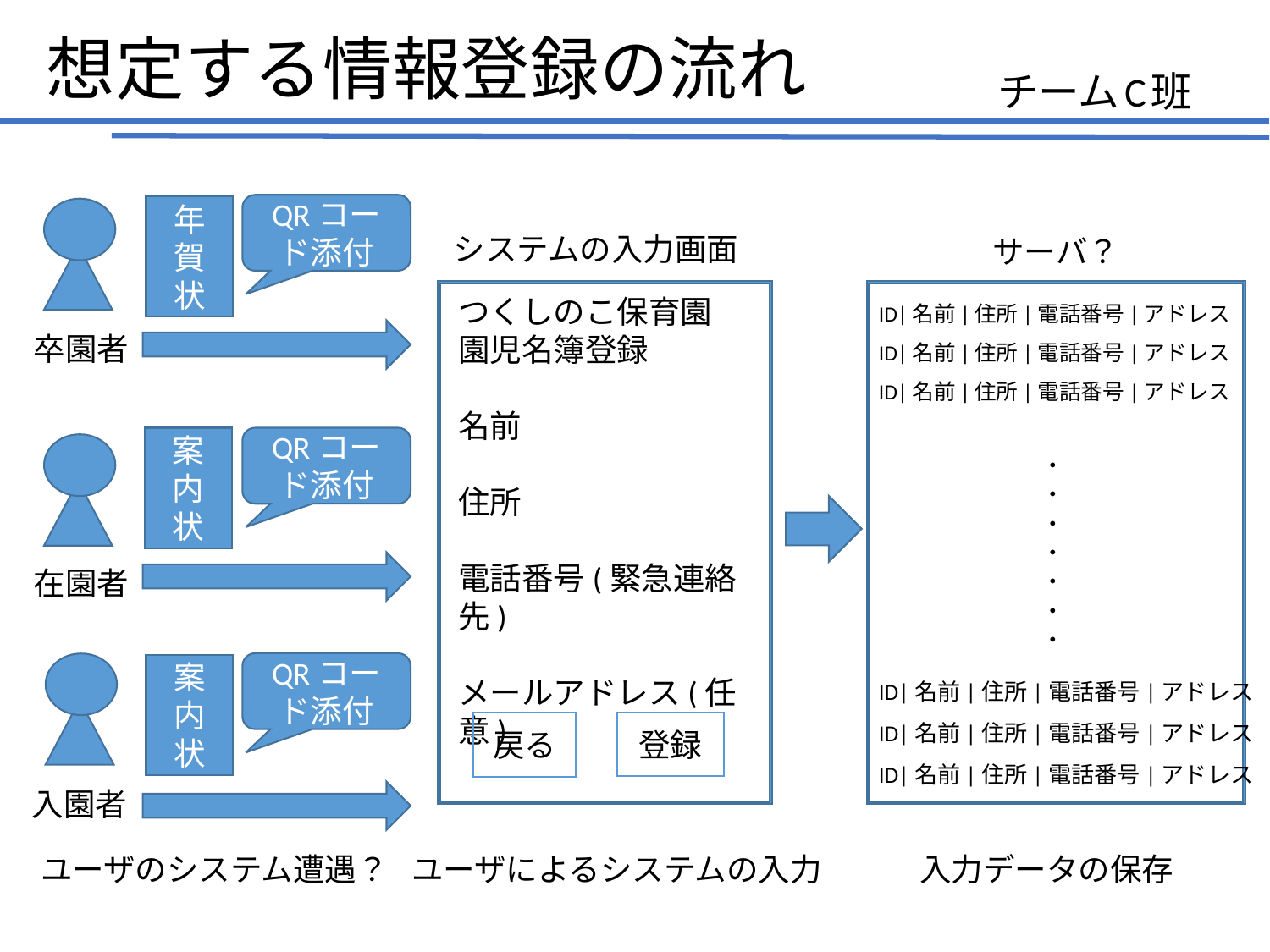

# 想定する情報登録の流れ
チームC班
QRコード添付
年賀状

システムの入力画面
サーバ？

つくしのこ保育園　
園児名簿登録

名前

住所

電話番号(緊急連絡先)

メールアドレス(任意)
戻る
登録

ID|名前|住所|電話番号|アドレス
ID|名前|住所|電話番号|アドレス
ID|名前|住所|電話番号|アドレス

●
●
●
●
●
●
●

ID|名前|住所|電話番号|アドレス
ID|名前|住所|電話番号|アドレス
ID|名前|住所|電話番号|アドレス

卒園者
案内状
QRコード添付

在園者
QRコード添付

案内状

入園者
ユーザによるシステムの入力
ユーザのシステム遭遇？
入力データの保存